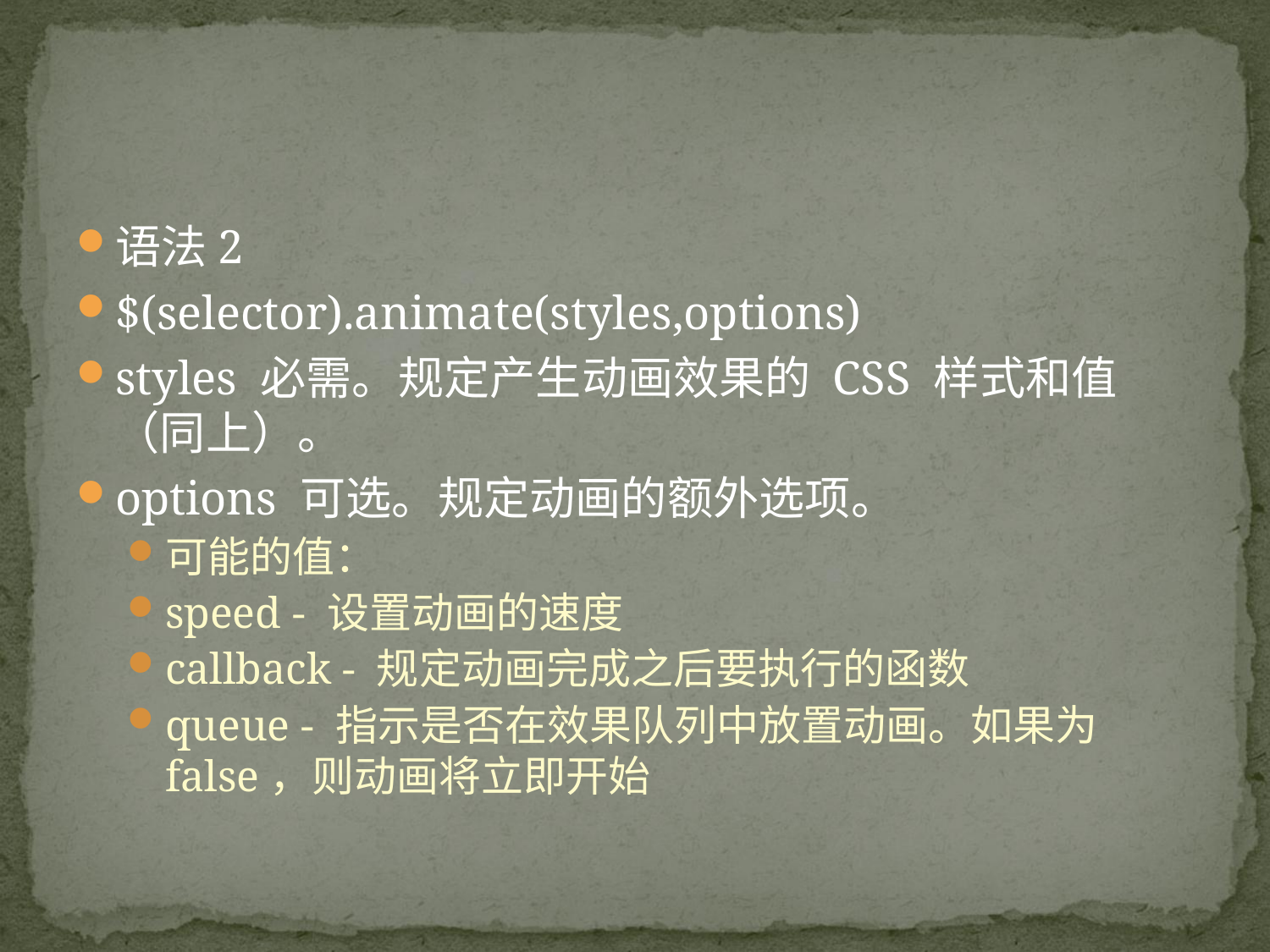

#
语法2
$(selector).animate(styles,options)
styles 必需。规定产生动画效果的 CSS 样式和值（同上）。
options 可选。规定动画的额外选项。
可能的值：
speed - 设置动画的速度
callback - 规定动画完成之后要执行的函数
queue - 指示是否在效果队列中放置动画。如果为 false，则动画将立即开始